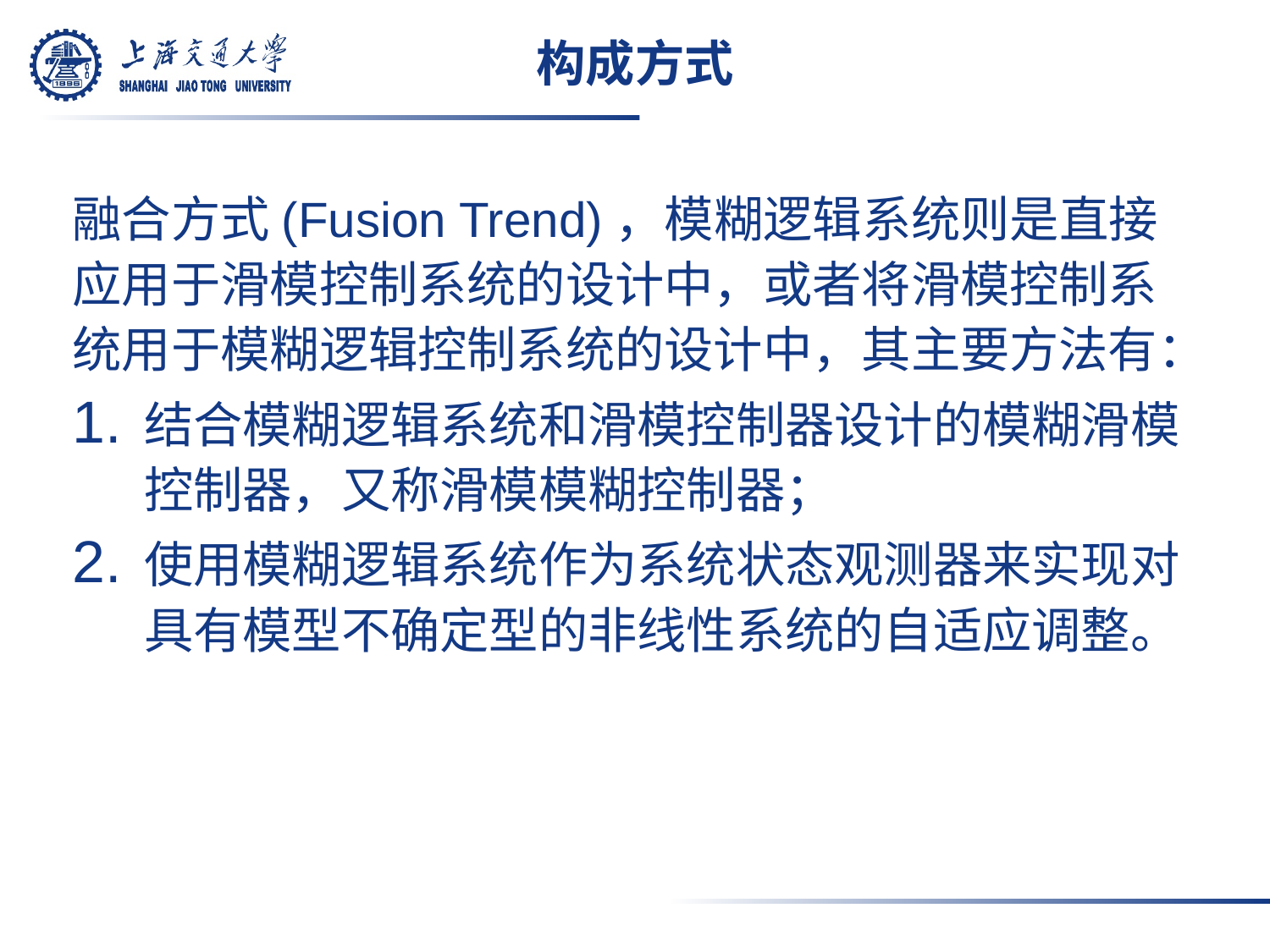

# 构成方式
融合方式(Fusion Trend)，模糊逻辑系统则是直接应用于滑模控制系统的设计中，或者将滑模控制系统用于模糊逻辑控制系统的设计中，其主要方法有：
结合模糊逻辑系统和滑模控制器设计的模糊滑模控制器，又称滑模模糊控制器；
使用模糊逻辑系统作为系统状态观测器来实现对具有模型不确定型的非线性系统的自适应调整。